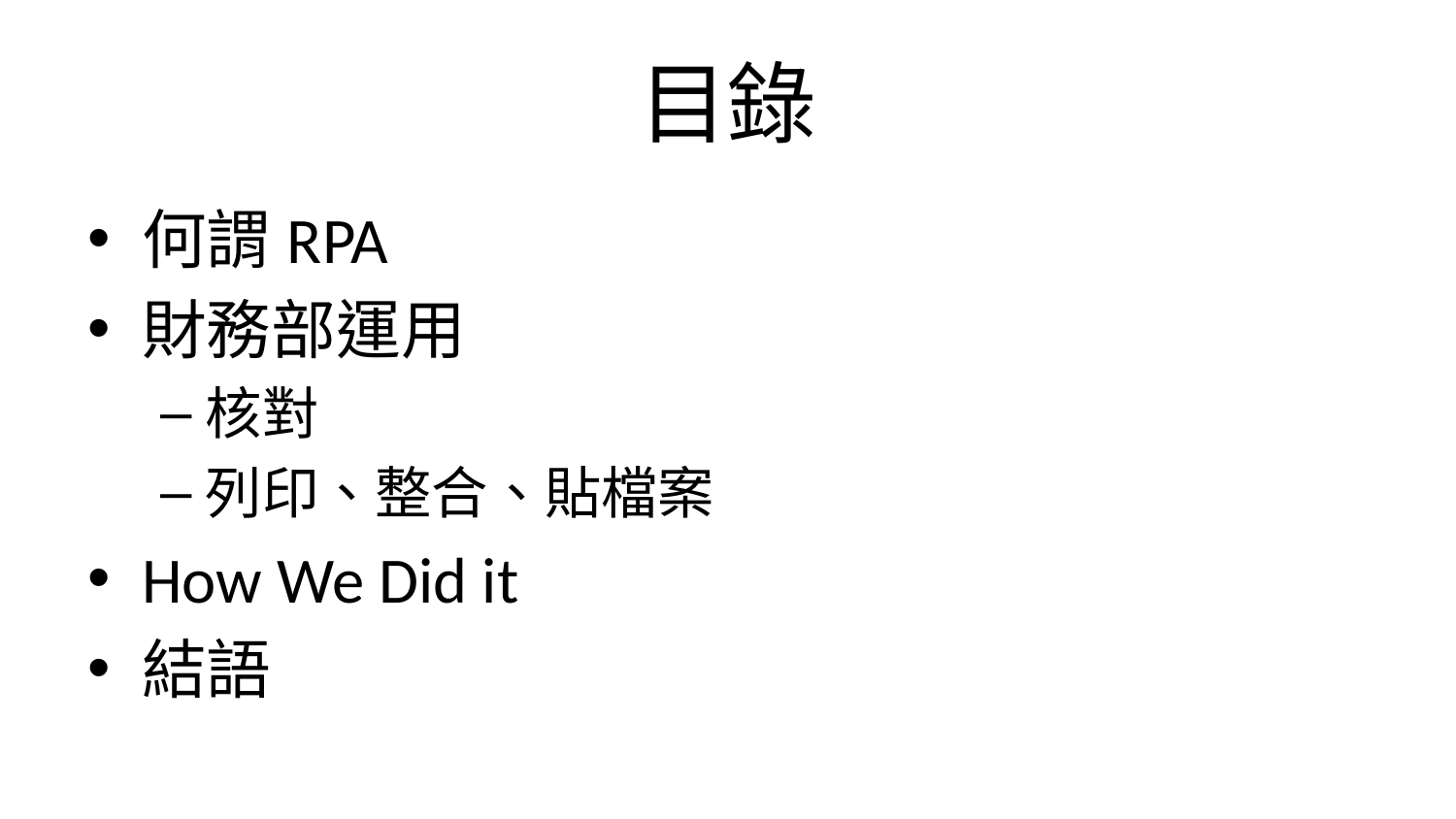

# 目錄
何謂RPA
財務部運用
核對
列印、整合、貼檔案
How We Did it
結語